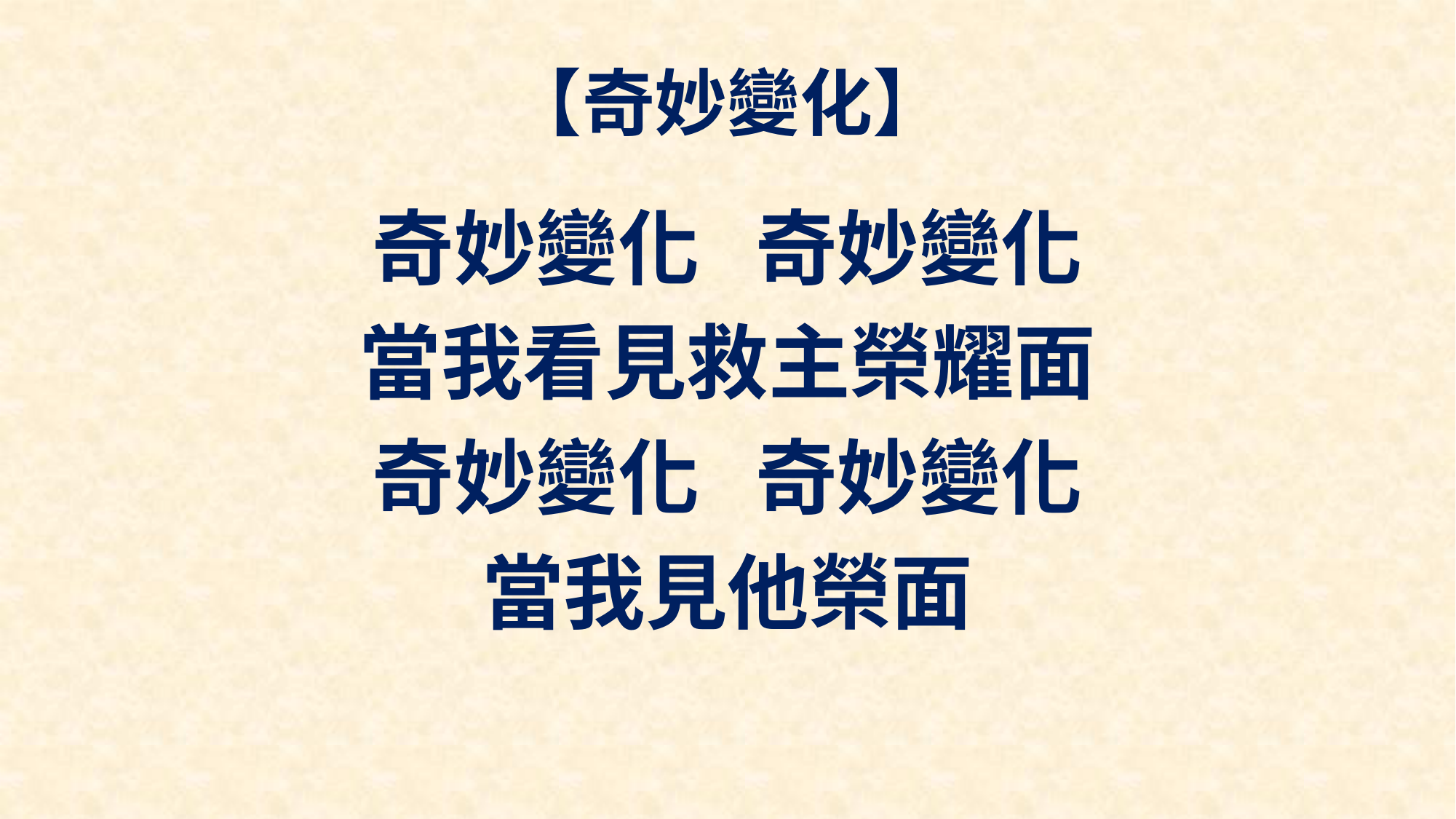

# 【奇妙變化】
奇妙變化   奇妙變化
當我看見救主榮耀面
奇妙變化   奇妙變化
當我見他榮面